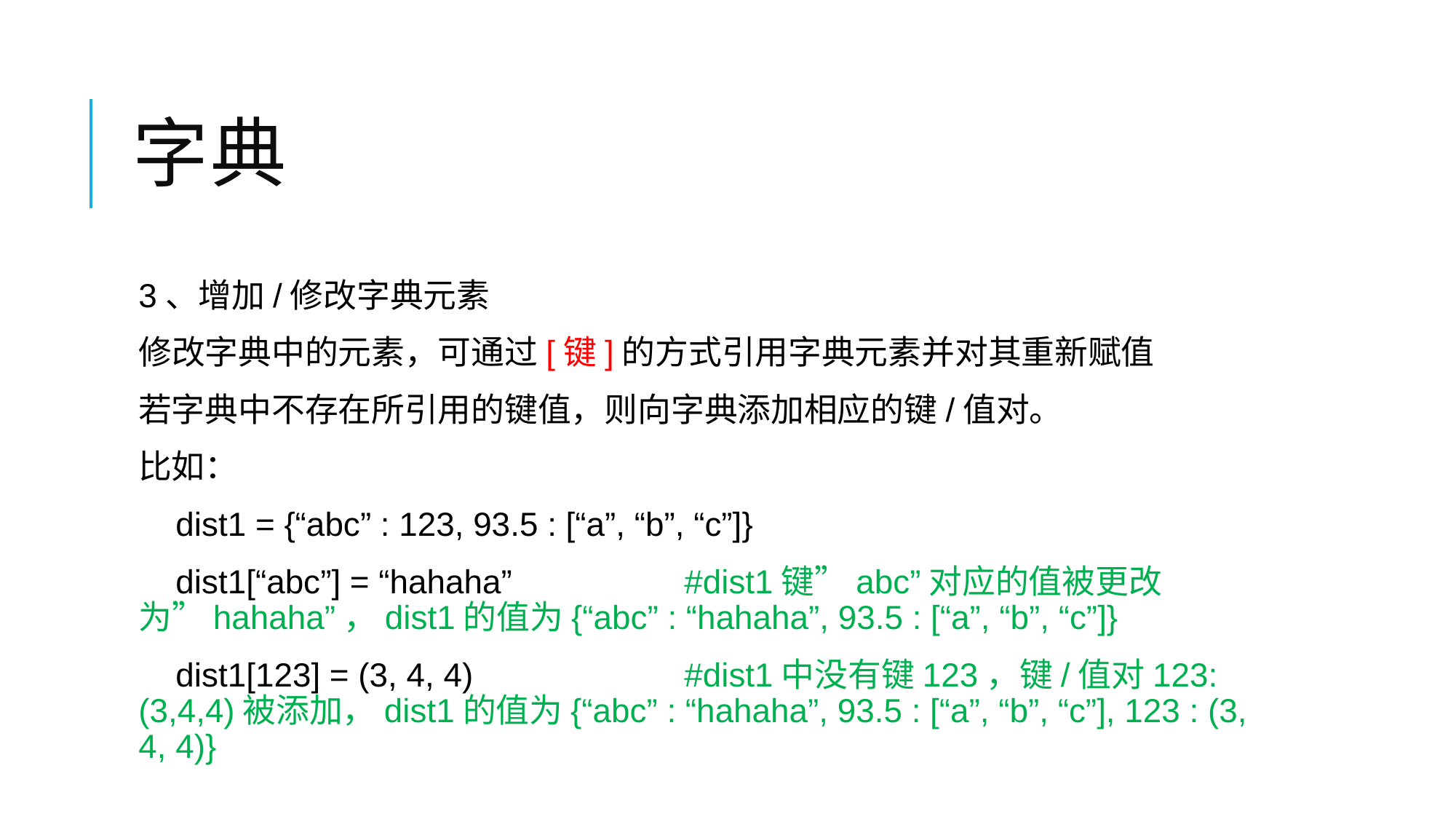

# 字典
3、增加/修改字典元素
修改字典中的元素，可通过[键]的方式引用字典元素并对其重新赋值
若字典中不存在所引用的键值，则向字典添加相应的键/值对。
比如：
    dist1 = {“abc” : 123, 93.5 : [“a”, “b”, “c”]}
    dist1[“abc”] = “hahaha”		#dist1键”abc”对应的值被更改为”hahaha”，dist1的值为{“abc” : “hahaha”, 93.5 : [“a”, “b”, “c”]}
    dist1[123] = (3, 4, 4)		#dist1中没有键123，键/值对123:(3,4,4)被添加，dist1的值为{“abc” : “hahaha”, 93.5 : [“a”, “b”, “c”], 123 : (3, 4, 4)}